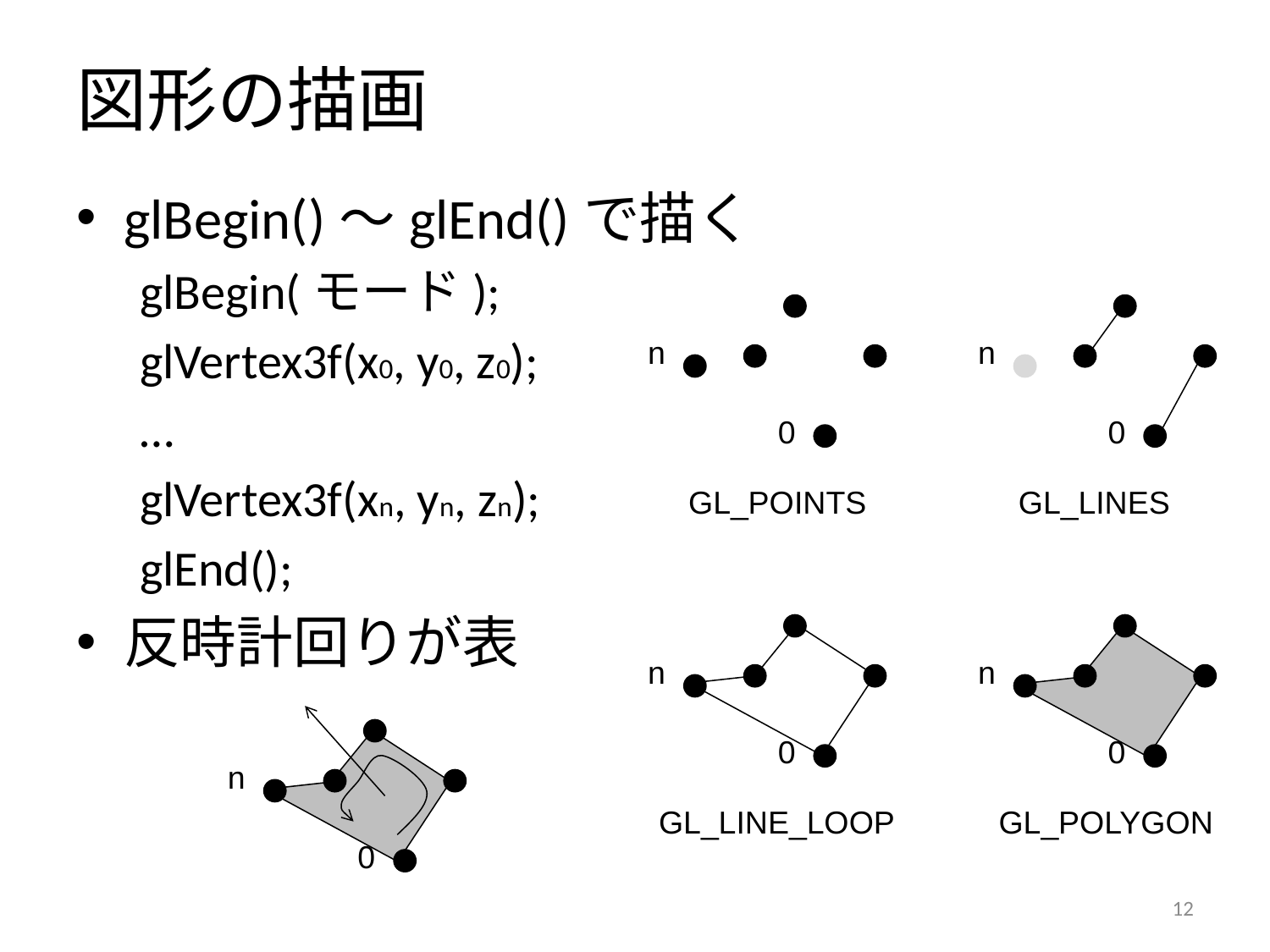

# 図形の描画
glBegin()～glEnd()で描く
glBegin(モード);
glVertex3f(x0, y0, z0);
…
glVertex3f(xn, yn, zn);
glEnd();
反時計回りが表

n

0

GL_POINTS

n

0

GL_LINES

n

0

GL_LINE_LOOP

n

0

GL_POLYGON

n

0

12